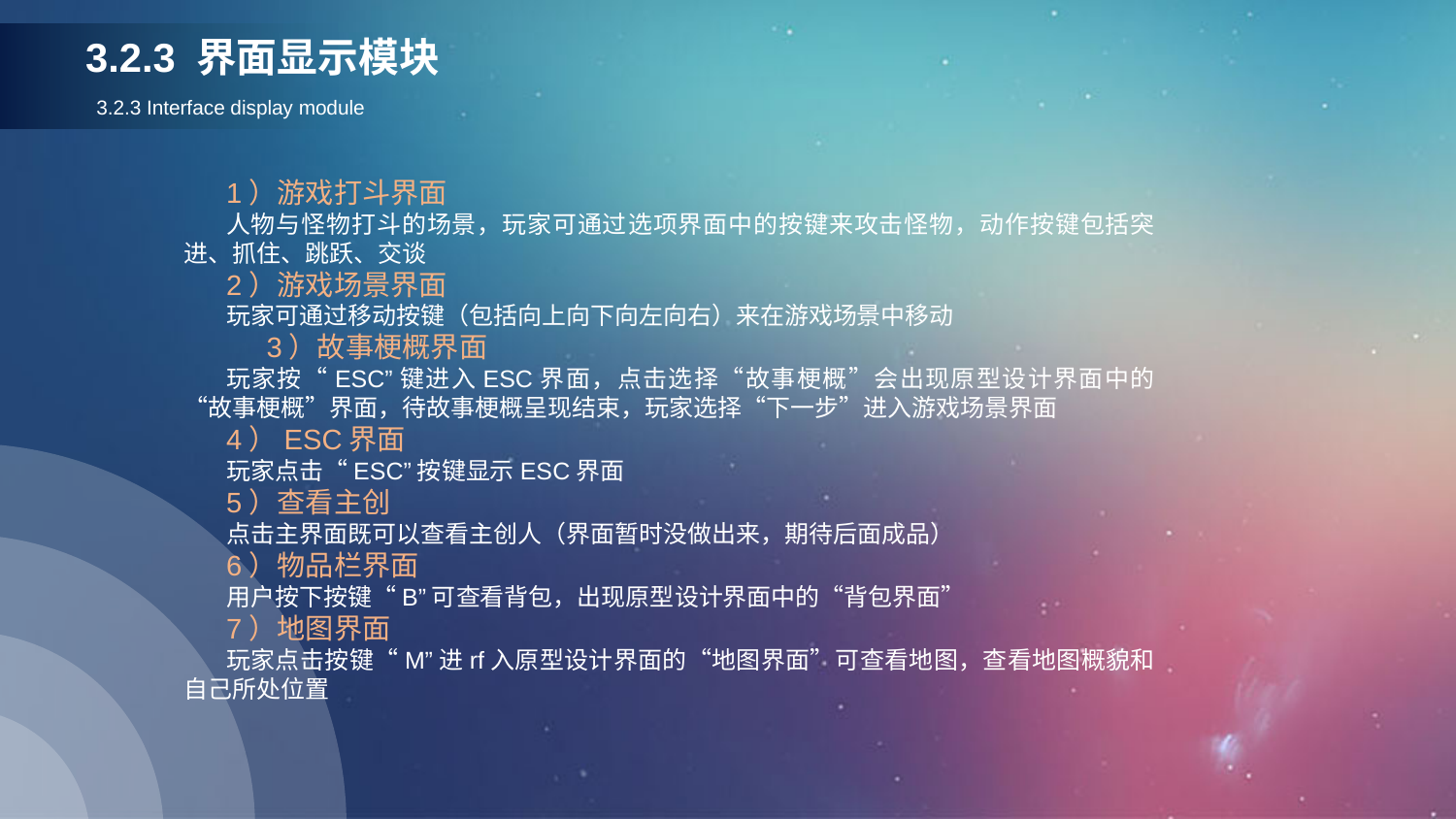

3.2.3 界面显示模块
3.2.3 Interface display module
1）游戏打斗界面
人物与怪物打斗的场景，玩家可通过选项界面中的按键来攻击怪物，动作按键包括突进、抓住、跳跃、交谈
2）游戏场景界面
玩家可通过移动按键（包括向上向下向左向右）来在游戏场景中移动
     3）故事梗概界面
玩家按“ESC”键进入ESC界面，点击选择“故事梗概”会出现原型设计界面中的“故事梗概”界面，待故事梗概呈现结束，玩家选择“下一步”进入游戏场景界面
4）ESC界面
玩家点击“ESC”按键显示ESC界面
5）查看主创
点击主界面既可以查看主创人（界面暂时没做出来，期待后面成品）
6）物品栏界面
用户按下按键“B”可查看背包，出现原型设计界面中的“背包界面”
7）地图界面
玩家点击按键“M”进rf入原型设计界面的“地图界面”可查看地图，查看地图概貌和自己所处位置